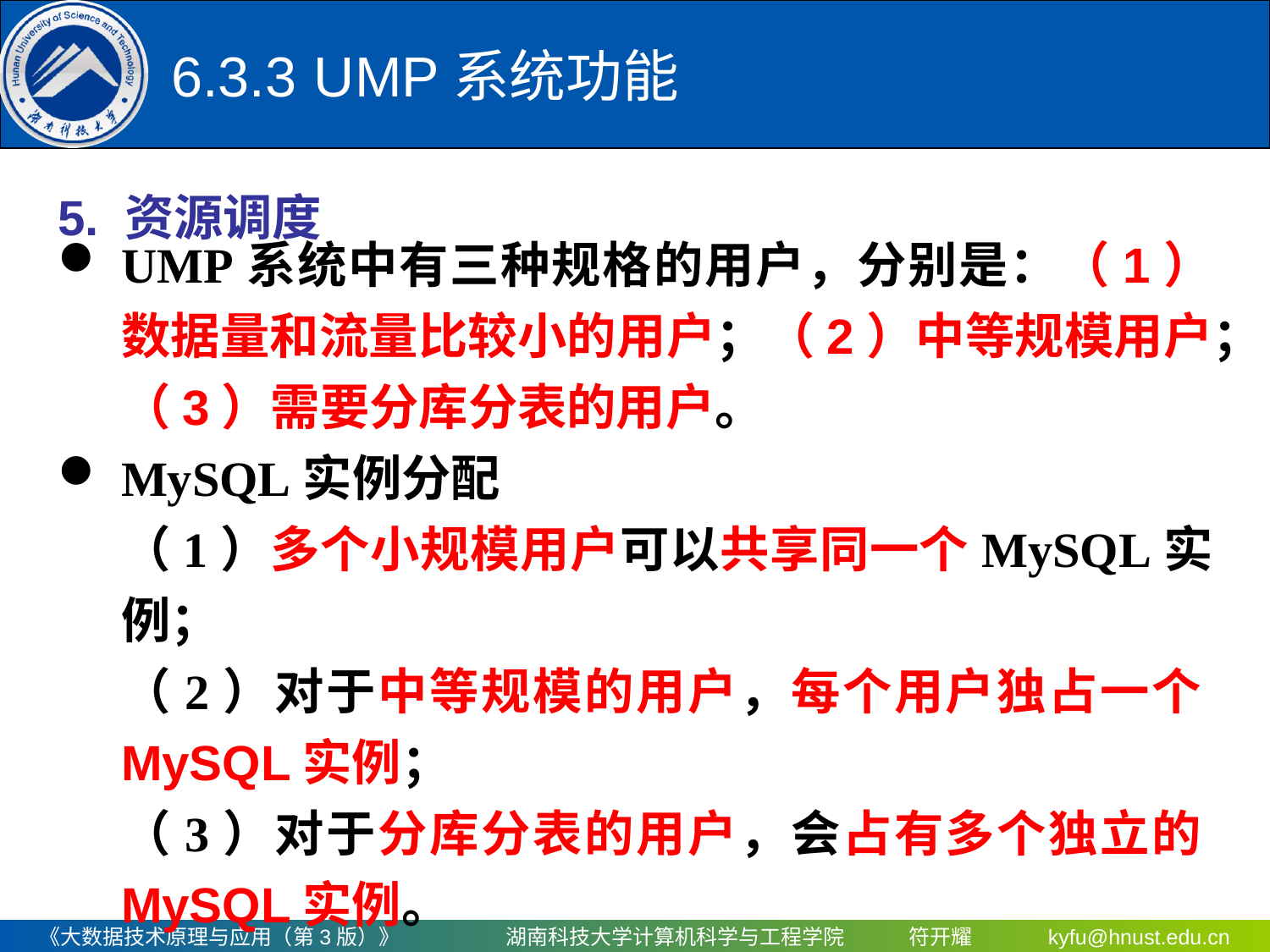

# 6.3.3	 UMP系统功能
5. 资源调度
UMP系统中有三种规格的用户，分别是：（1）数据量和流量比较小的用户；（2）中等规模用户；（3）需要分库分表的用户。
MySQL实例分配
（1）多个小规模用户可以共享同一个MySQL实例；
（2）对于中等规模的用户，每个用户独占一个MySQL实例；
（3）对于分库分表的用户，会占有多个独立的MySQL实例。